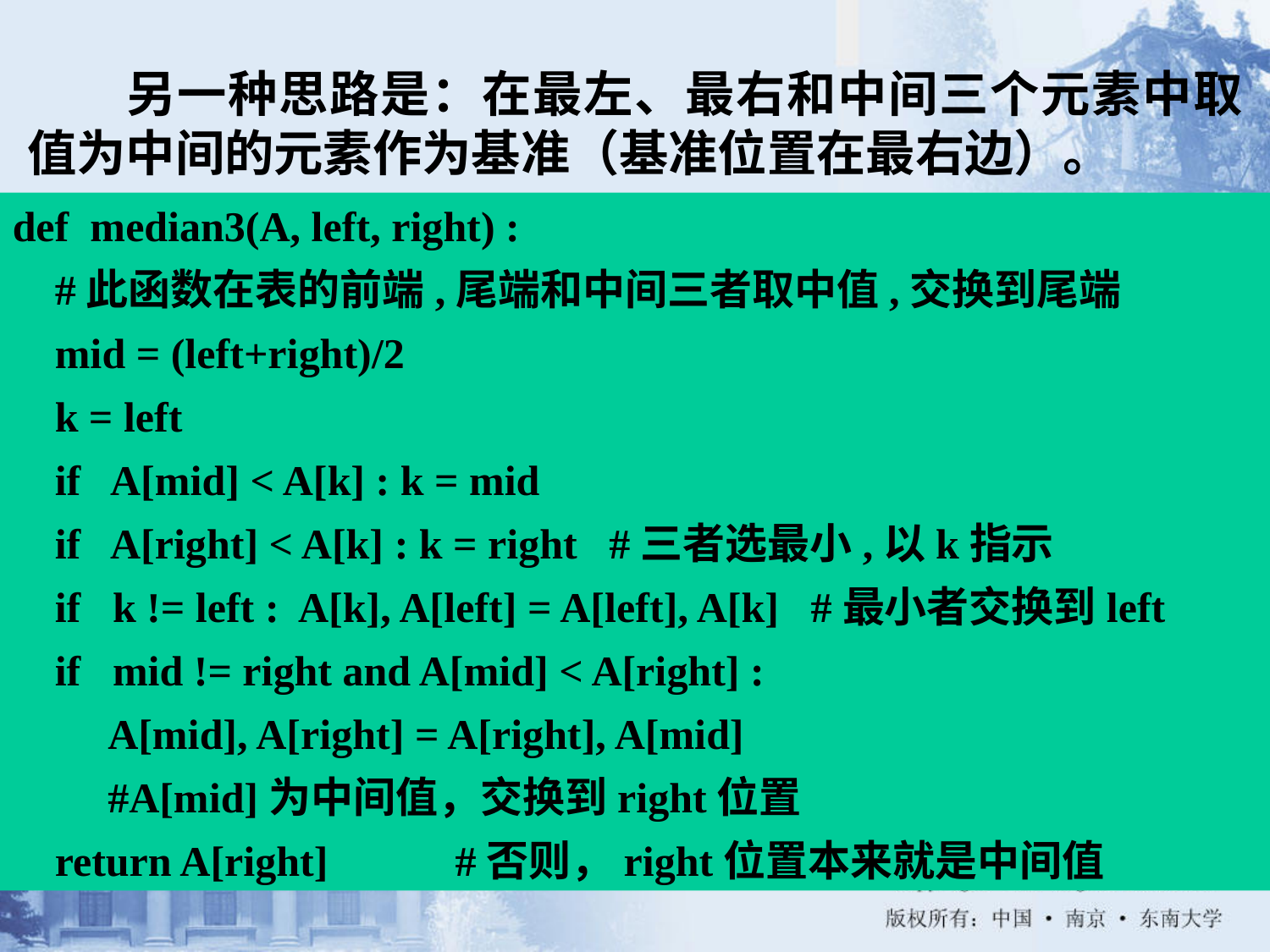

另一种思路是：在最左、最右和中间三个元素中取值为中间的元素作为基准（基准位置在最右边）。
def  median3(A, left, right) :
    #此函数在表的前端,尾端和中间三者取中值,交换到尾端
    mid = (left+right)/2
    k = left
    if   A[mid] < A[k] : k = mid
    if   A[right] < A[k] : k = right   #三者选最小,以k指示
    if   k != left :  A[k], A[left] = A[left], A[k]   #最小者交换到left
    if   mid != right and A[mid] < A[right] :
         A[mid], A[right] = A[right], A[mid]
         #A[mid]为中间值，交换到right位置
    return A[right]            #否则，right位置本来就是中间值